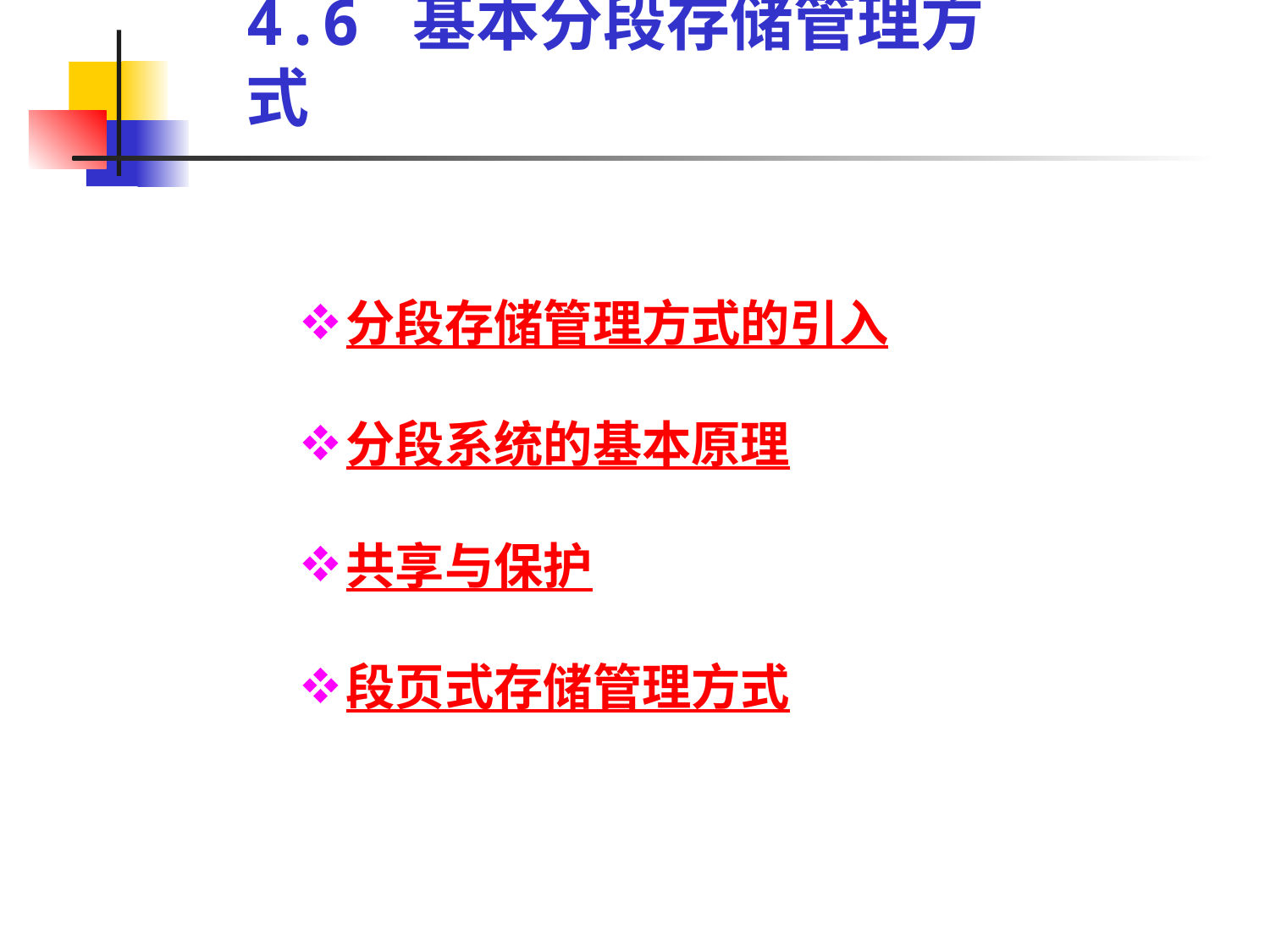

# 4.6 基本分段存储管理方式
分段存储管理方式的引入
分段系统的基本原理
共享与保护
段页式存储管理方式